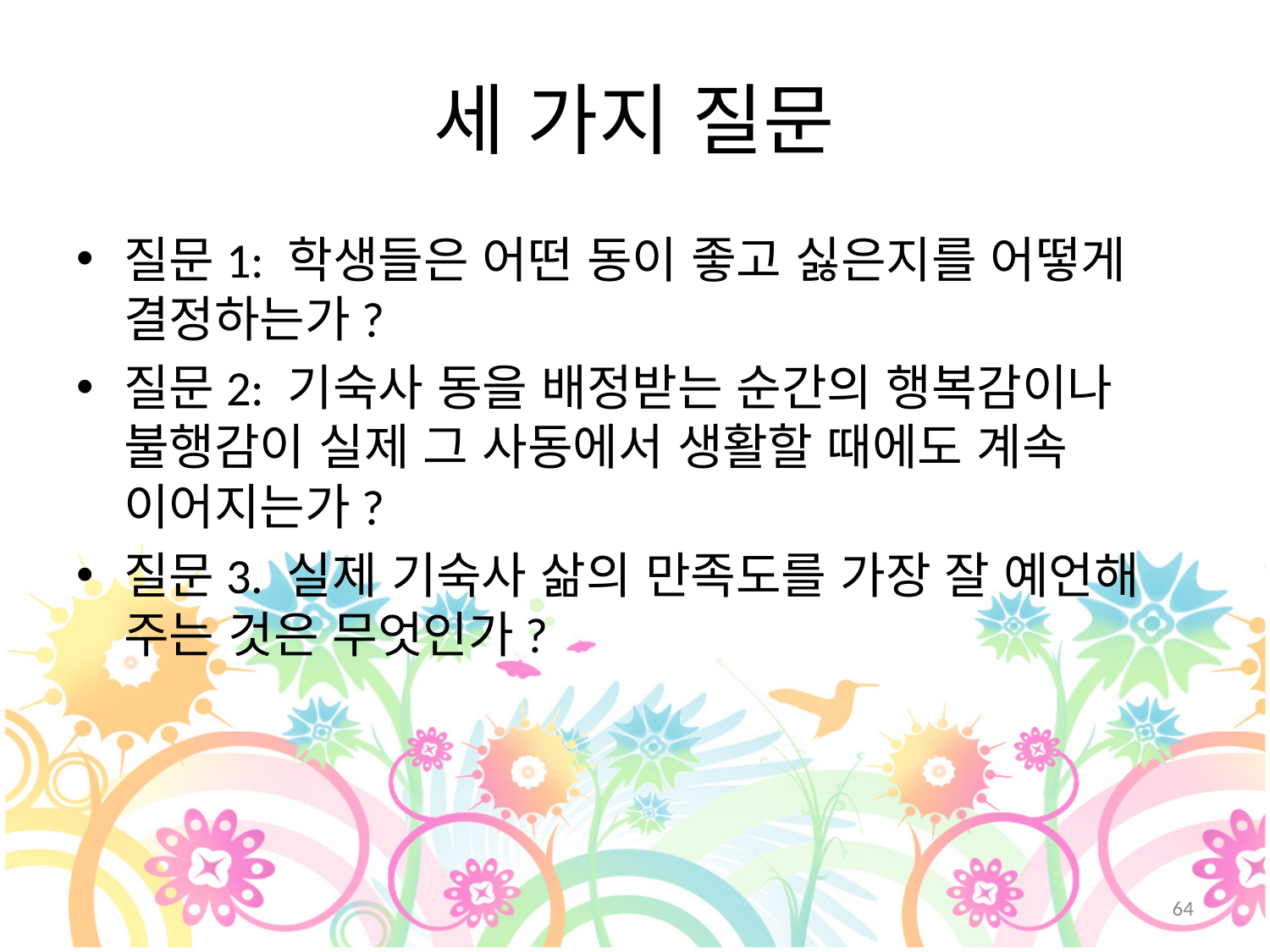

# 세 가지 질문
질문1: 학생들은 어떤 동이 좋고 싫은지를 어떻게 결정하는가?
질문2: 기숙사 동을 배정받는 순간의 행복감이나 불행감이 실제 그 사동에서 생활할 때에도 계속 이어지는가?
질문3. 실제 기숙사 삶의 만족도를 가장 잘 예언해 주는 것은 무엇인가?
64